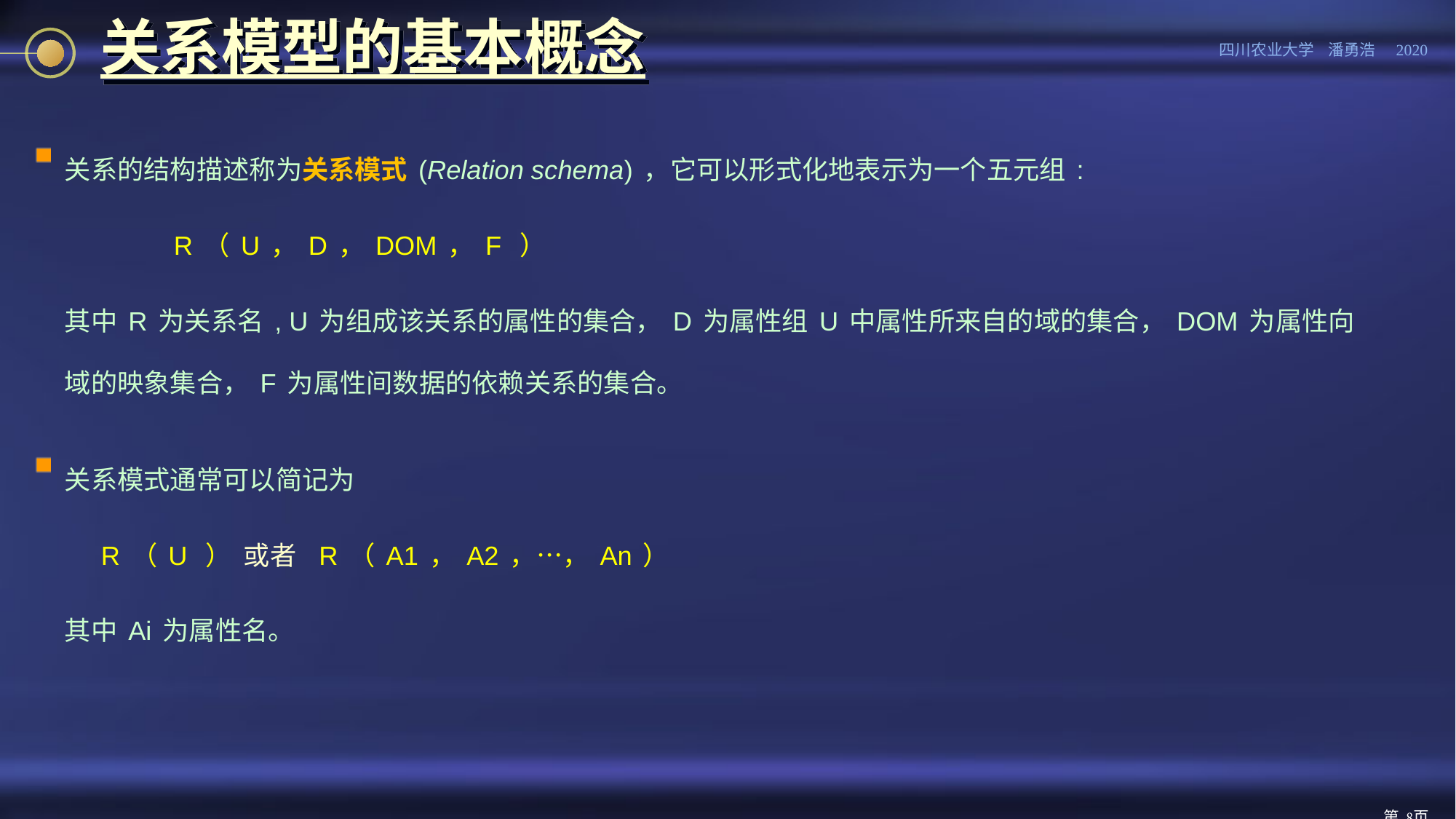

# 关系模型的基本概念
关系的结构描述称为关系模式(Relation schema)，它可以形式化地表示为一个五元组:
		R（U，D，DOM，F ）
	其中R为关系名, U为组成该关系的属性的集合，D为属性组U中属性所来自的域的集合，DOM为属性向域的映象集合，F为属性间数据的依赖关系的集合。
关系模式通常可以简记为
	     R（U ）  或者  R（A1，A2，…，An）
	其中Ai为属性名。